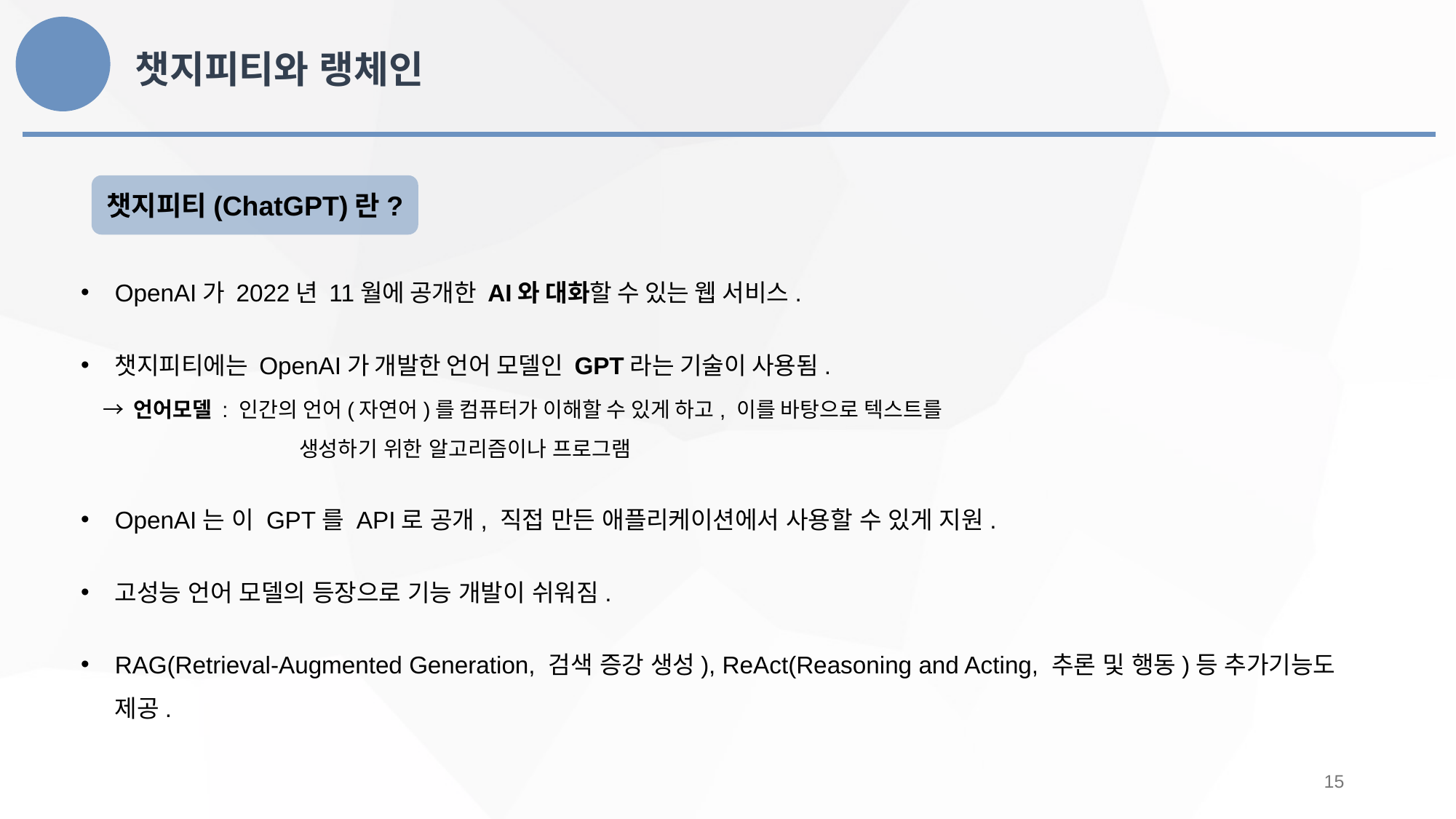

챗지피티와 랭체인
챗지피티(ChatGPT)란?
OpenAI가 2022년 11월에 공개한 AI와 대화할 수 있는 웹 서비스.

챗지피티에는 OpenAI가 개발한 언어 모델인 GPT라는 기술이 사용됨.
    → 언어모델 : 인간의 언어(자연어)를 컴퓨터가 이해할 수 있게 하고, 이를 바탕으로 텍스트를
  		생성하기 위한 알고리즘이나 프로그램

OpenAI는 이 GPT를 API로 공개, 직접 만든 애플리케이션에서 사용할 수 있게 지원.

고성능 언어 모델의 등장으로 기능 개발이 쉬워짐.

RAG(Retrieval-Augmented Generation, 검색 증강 생성), ReAct(Reasoning and Acting, 추론 및 행동)등 추가기능도 제공.
15